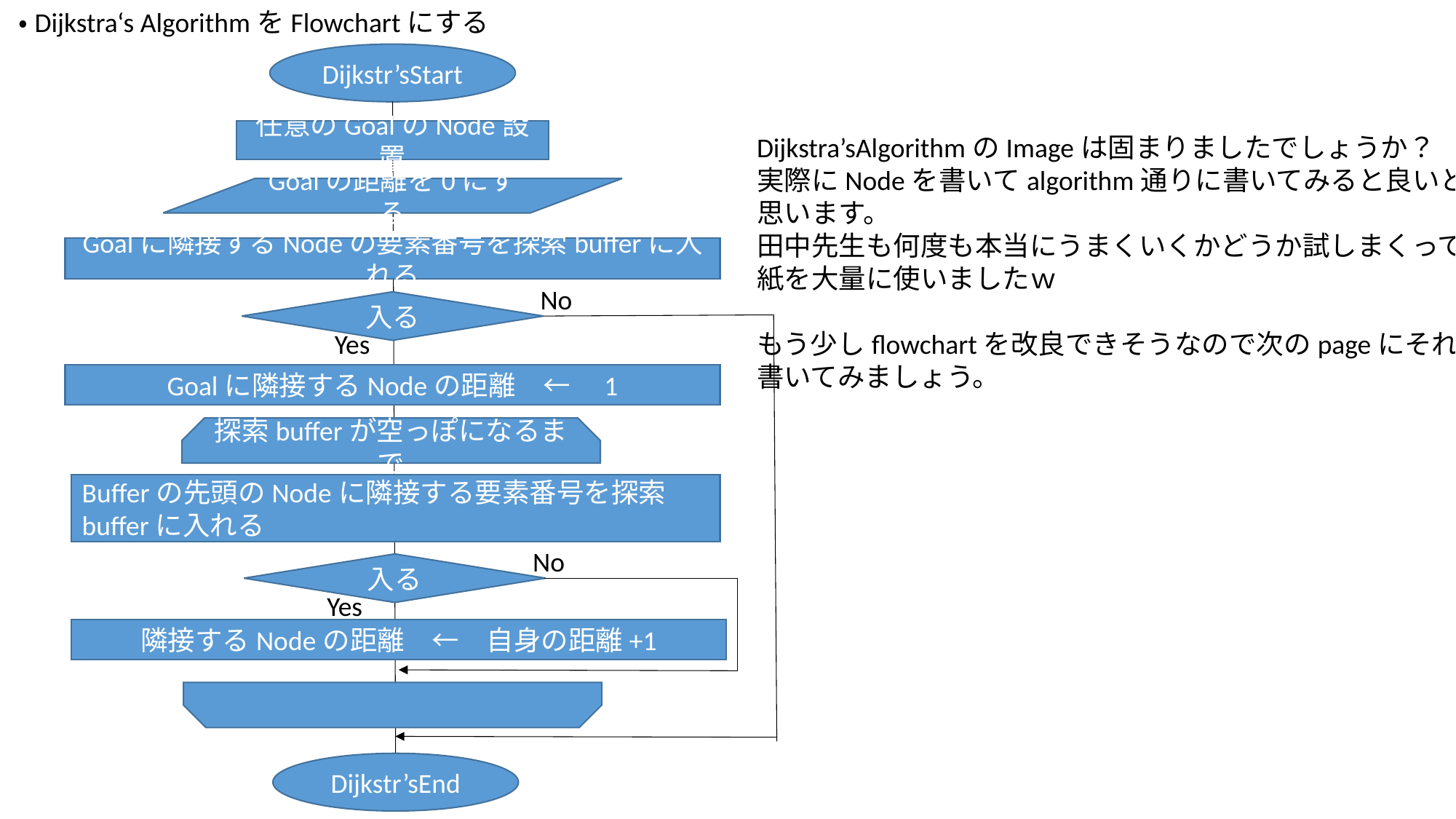

・Dijkstra‘s AlgorithmをFlowchartにする
Dijkstr’sStart
任意のGoalのNode設置
Dijkstra’sAlgorithmのImageは固まりましたでしょうか？
実際にNodeを書いてalgorithm通りに書いてみると良いと
思います。
田中先生も何度も本当にうまくいくかどうか試しまくって
紙を大量に使いましたｗ

もう少しflowchartを改良できそうなので次のpageにそれを
書いてみましょう。
Goalの距離を0にする
Goalに隣接するNodeの要素番号を探索bufferに入れる
No
入る
Yes
Goalに隣接するNodeの距離　←　1
探索bufferが空っぽになるまで
Bufferの先頭のNodeに隣接する要素番号を探索bufferに入れる
No
入る
Yes
隣接するNodeの距離　←　自身の距離+1

Dijkstr’sEnd